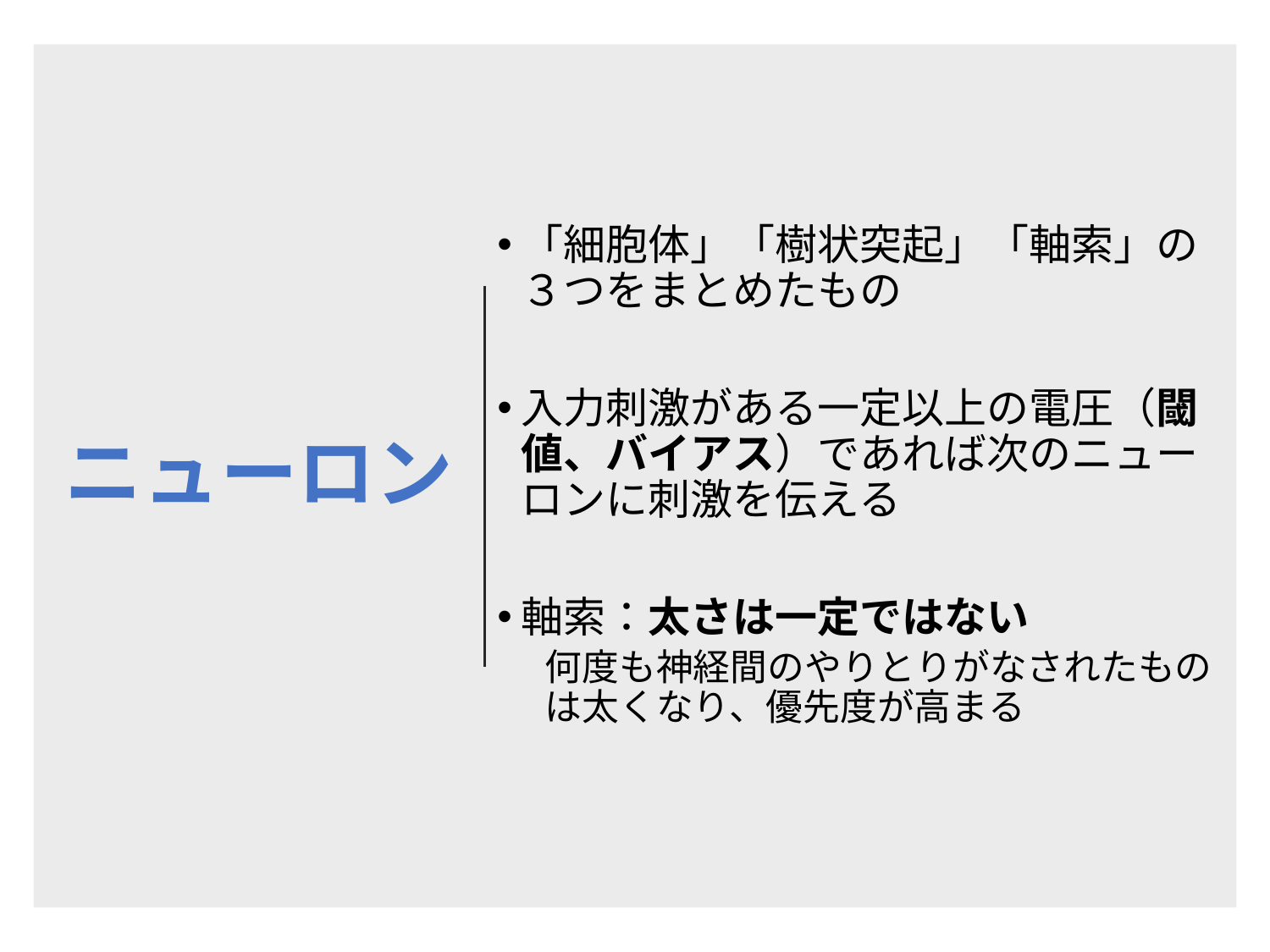

# ニューロン
「細胞体」「樹状突起」「軸索」の３つをまとめたもの

入力刺激がある一定以上の電圧（閾値、バイアス）であれば次のニューロンに刺激を伝える

軸索：太さは一定ではない
何度も神経間のやりとりがなされたものは太くなり、優先度が高まる